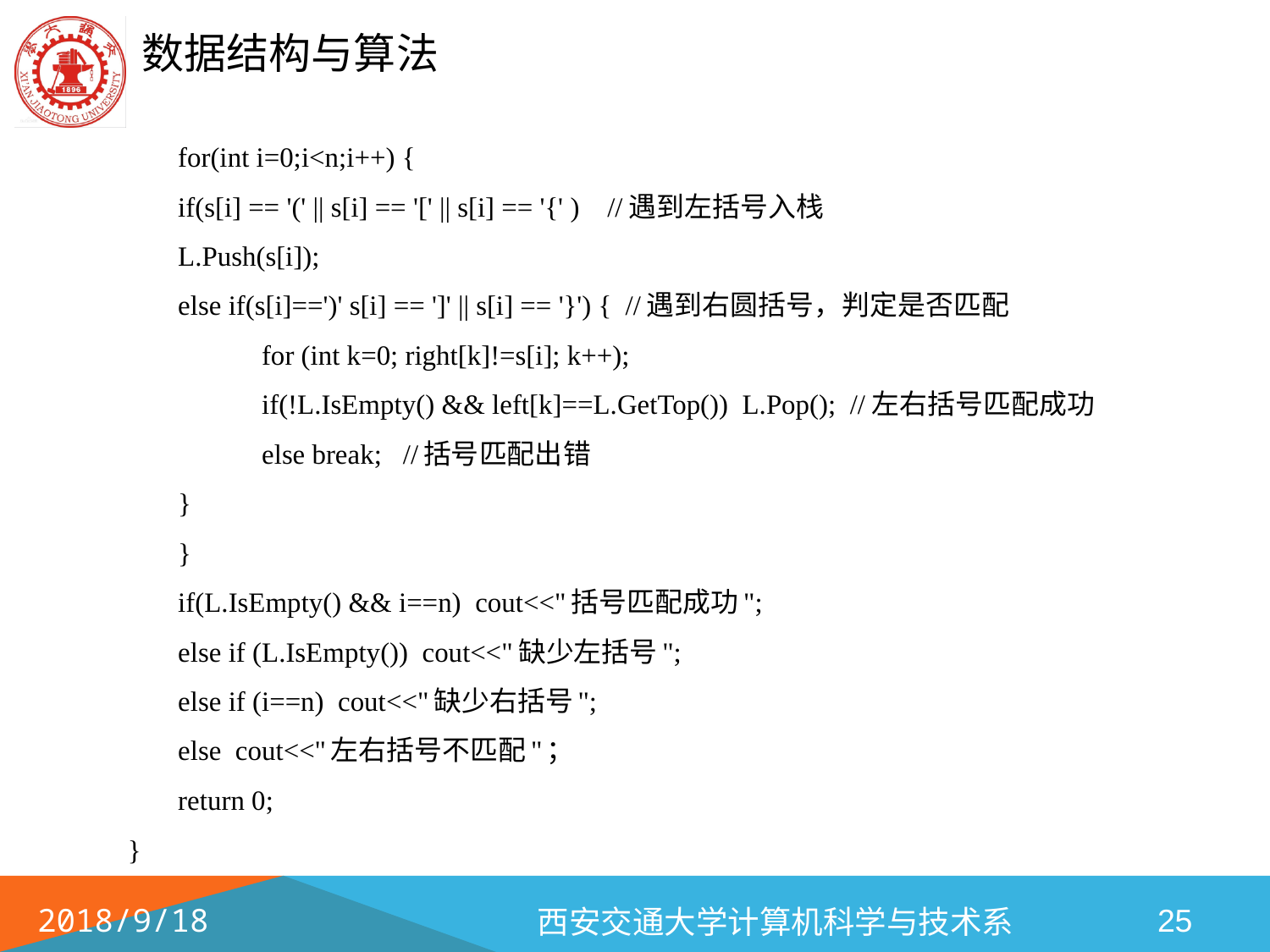

for(int i=0;i<n;i++) {
		if(s[i] == '(' || s[i] == '[' || s[i] == '{' )    //遇到左括号入栈
       		L.Push(s[i]);
		else if(s[i]==')' s[i] == ']' || s[i] == '}') {  //遇到右圆括号，判定是否匹配
             		for (int k=0; right[k]!=s[i]; k++);
             		if(!L.IsEmpty() && left[k]==L.GetTop())  L.Pop();  //左右括号匹配成功
             		else break;   //括号匹配出错
		}
    	}
	if(L.IsEmpty() && i==n)  cout<<"括号匹配成功";
	else if (L.IsEmpty())  cout<<"缺少左括号";
	else if (i==n)  cout<<"缺少右括号";
	else  cout<<"左右括号不匹配"；
    	return 0;
}